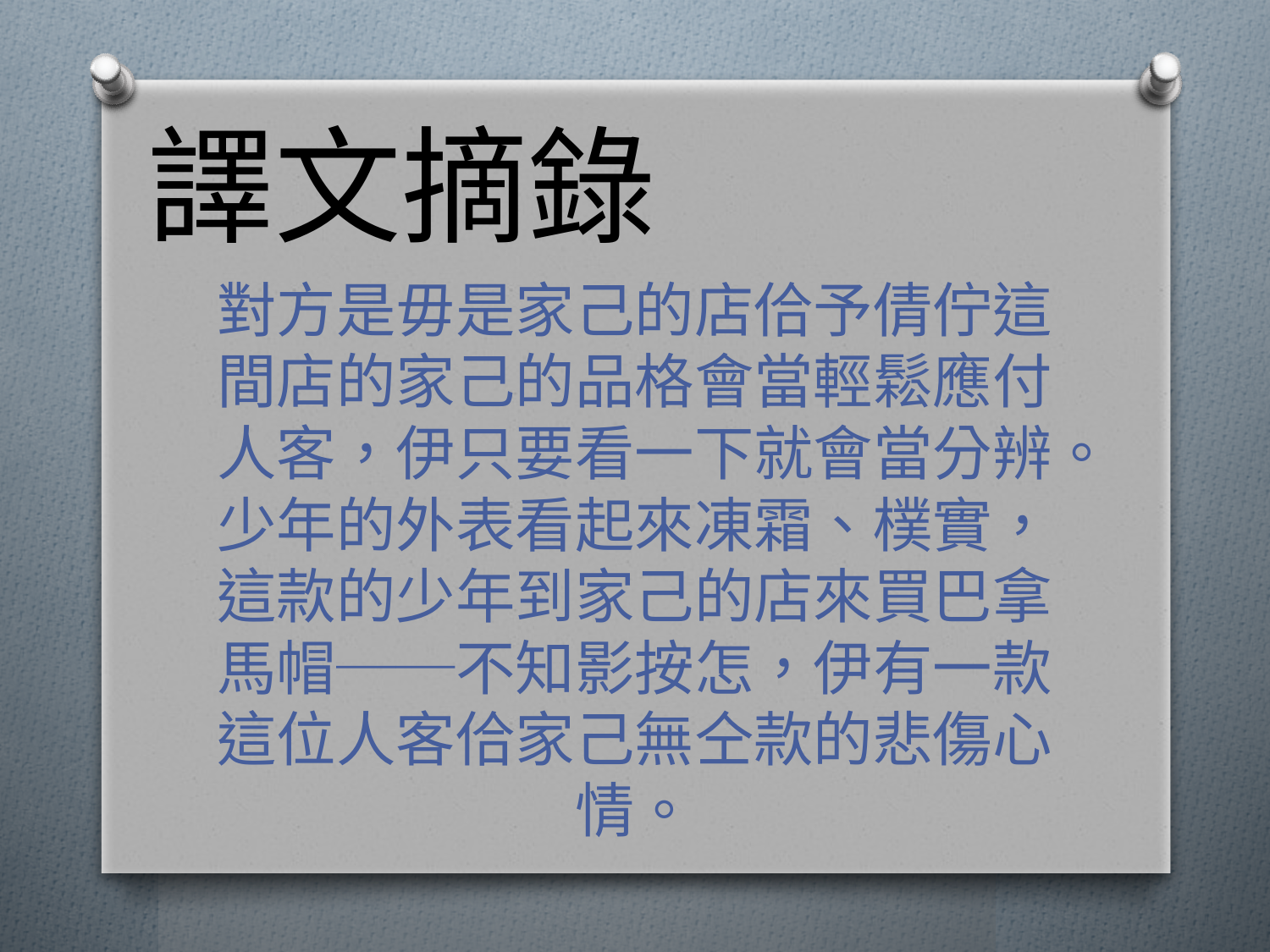

# 譯文摘錄
對方是毋是家己的店佮予倩佇這間店的家己的品格會當輕鬆應付人客，伊只要看一下就會當分辨。少年的外表看起來凍霜、樸實，這款的少年到家己的店來買巴拿馬帽──不知影按怎，伊有一款這位人客佮家己無仝款的悲傷心情。